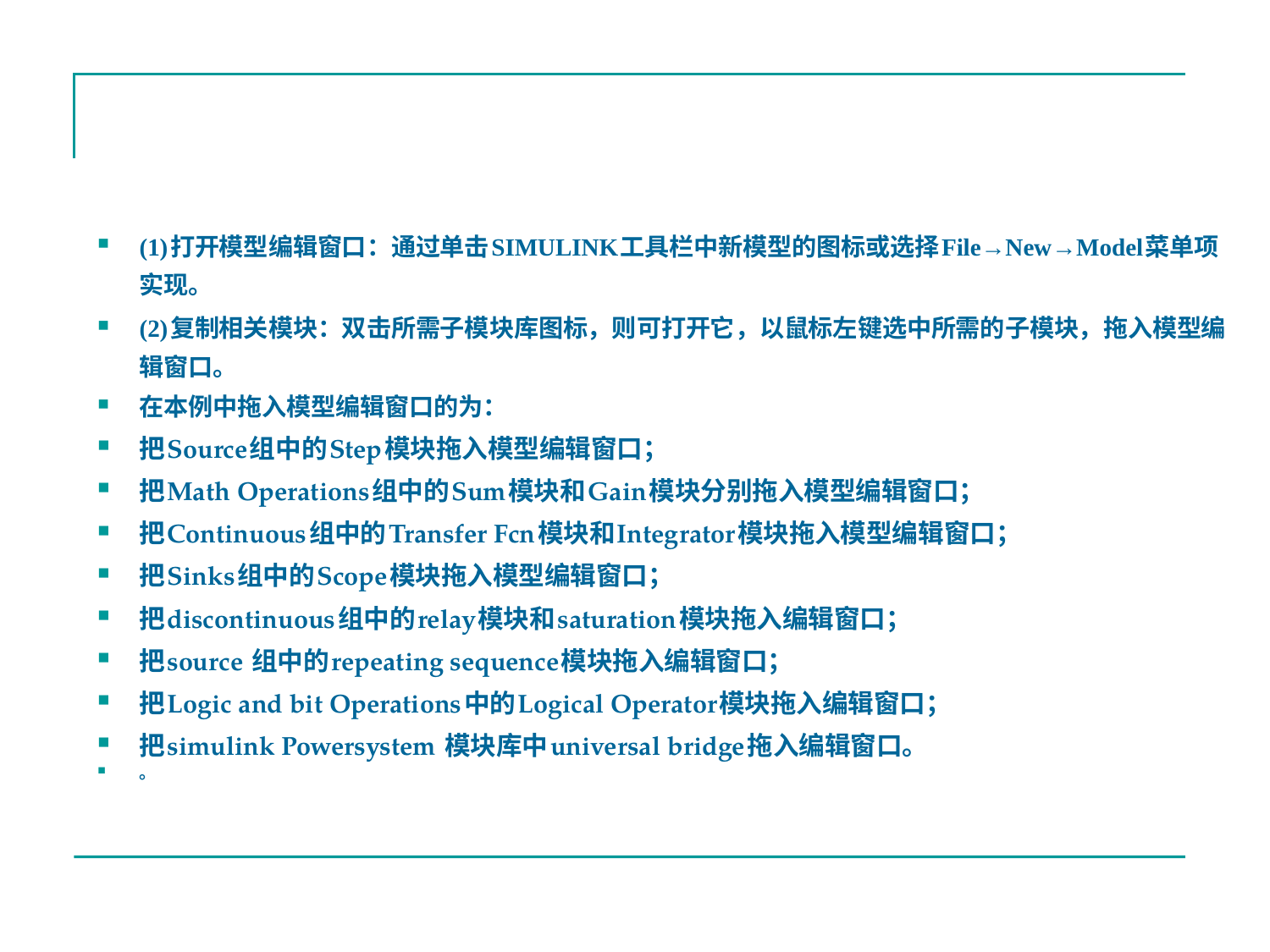

#
(1)打开模型编辑窗口：通过单击SIMULINK工具栏中新模型的图标或选择File→New→Model菜单项实现。
(2)复制相关模块：双击所需子模块库图标，则可打开它，以鼠标左键选中所需的子模块，拖入模型编辑窗口。
在本例中拖入模型编辑窗口的为：
把Source组中的Step模块拖入模型编辑窗口；
把Math Operations组中的Sum模块和Gain模块分别拖入模型编辑窗口；
把Continuous组中的Transfer Fcn模块和Integrator模块拖入模型编辑窗口；
把Sinks组中的Scope模块拖入模型编辑窗口；
把discontinuous组中的relay模块和saturation模块拖入编辑窗口；
把source 组中的repeating sequence模块拖入编辑窗口；
把Logic and bit Operations中的Logical Operator模块拖入编辑窗口；
把simulink Powersystem 模块库中universal bridge拖入编辑窗口。
。